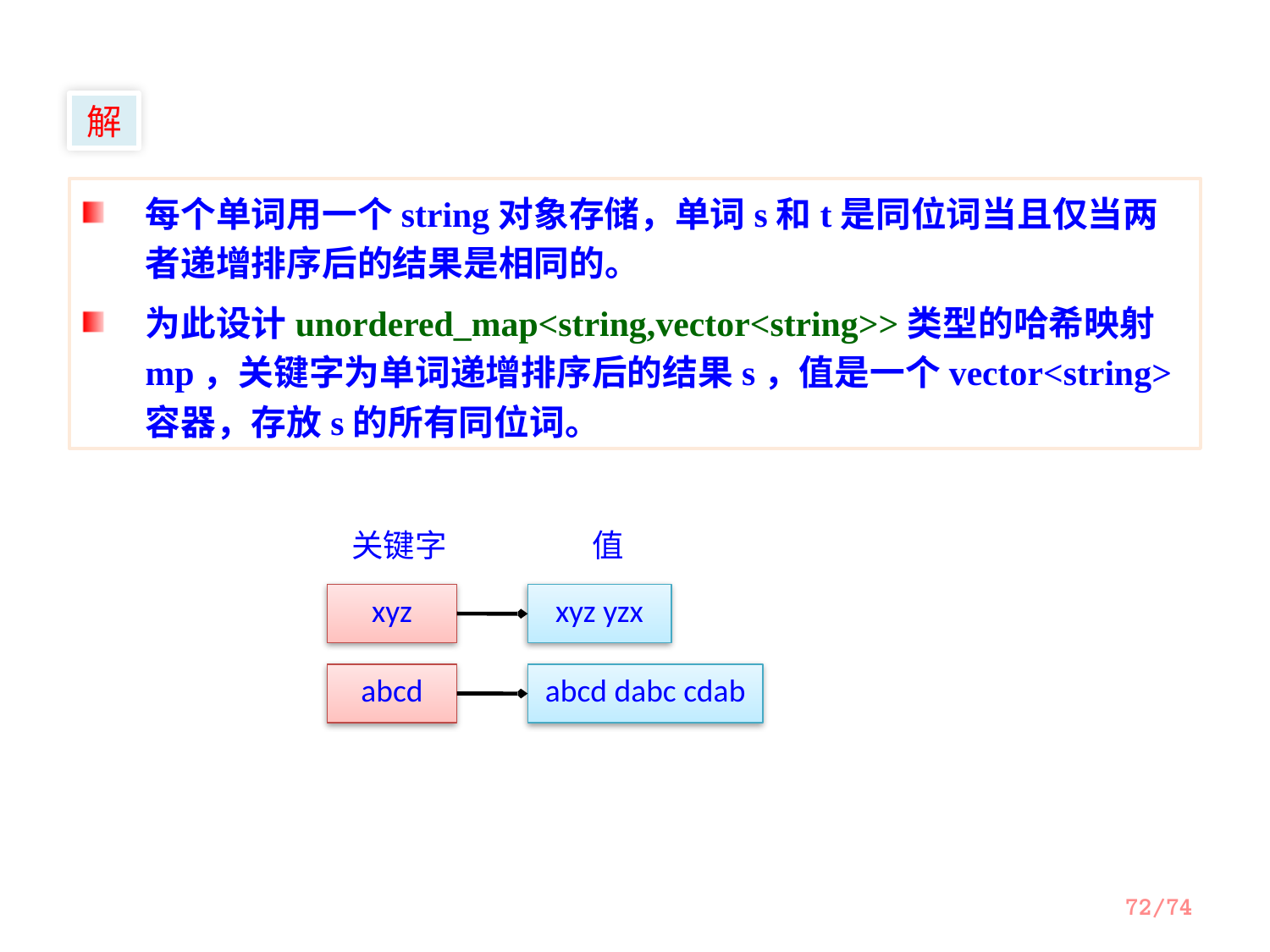

解
每个单词用一个string对象存储，单词s和t是同位词当且仅当两者递增排序后的结果是相同的。
为此设计unordered_map<string,vector<string>>类型的哈希映射mp，关键字为单词递增排序后的结果s，值是一个vector<string>容器，存放s的所有同位词。
关键字
值
xyz
xyz yzx

abcd
abcd dabc cdab

72/74